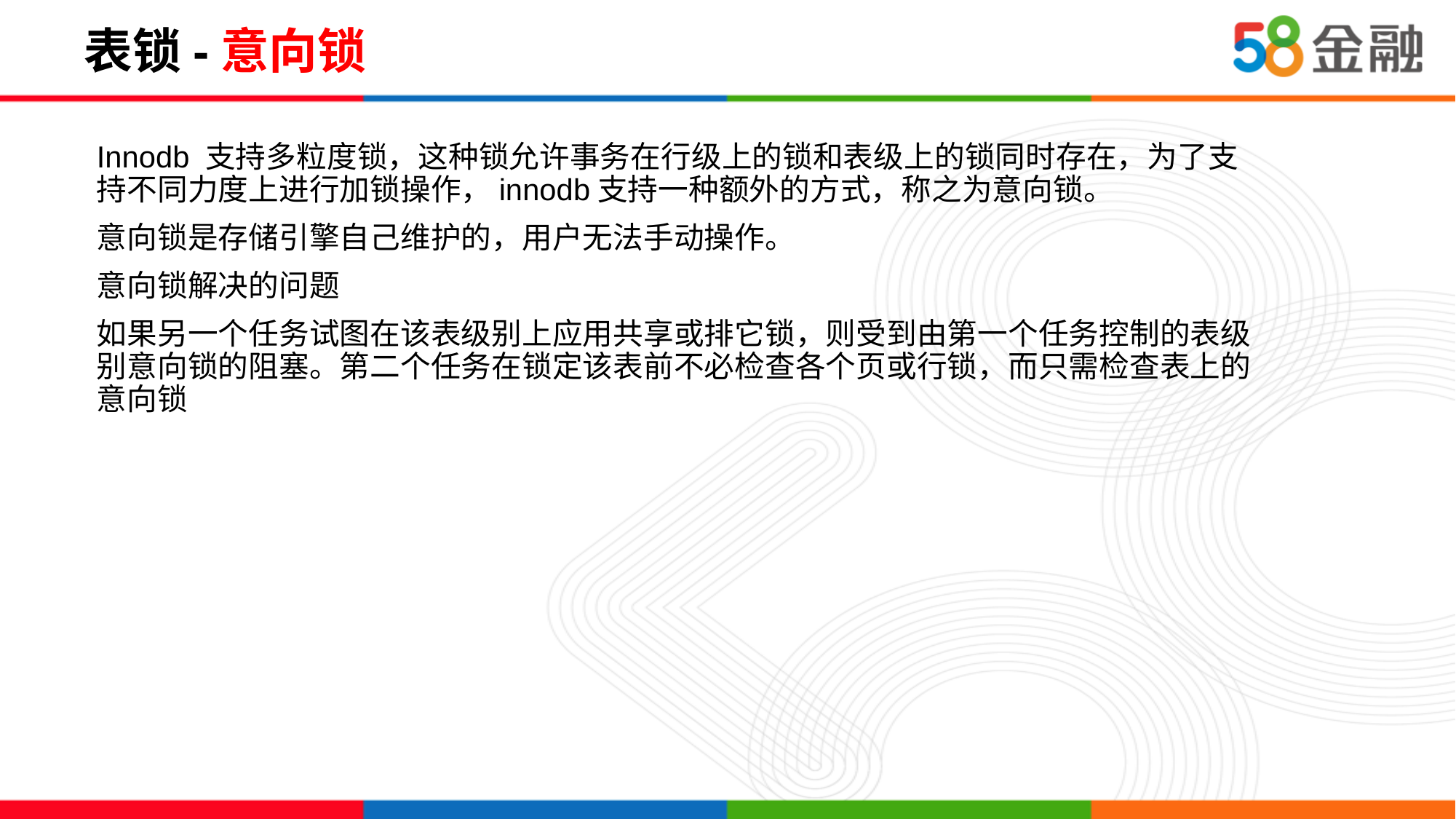

# 表锁-意向锁
Innodb 支持多粒度锁，这种锁允许事务在行级上的锁和表级上的锁同时存在，为了支持不同力度上进行加锁操作，innodb支持一种额外的方式，称之为意向锁。
意向锁是存储引擎自己维护的，用户无法手动操作。
意向锁解决的问题
如果另一个任务试图在该表级别上应用共享或排它锁，则受到由第一个任务控制的表级别意向锁的阻塞。第二个任务在锁定该表前不必检查各个页或行锁，而只需检查表上的意向锁